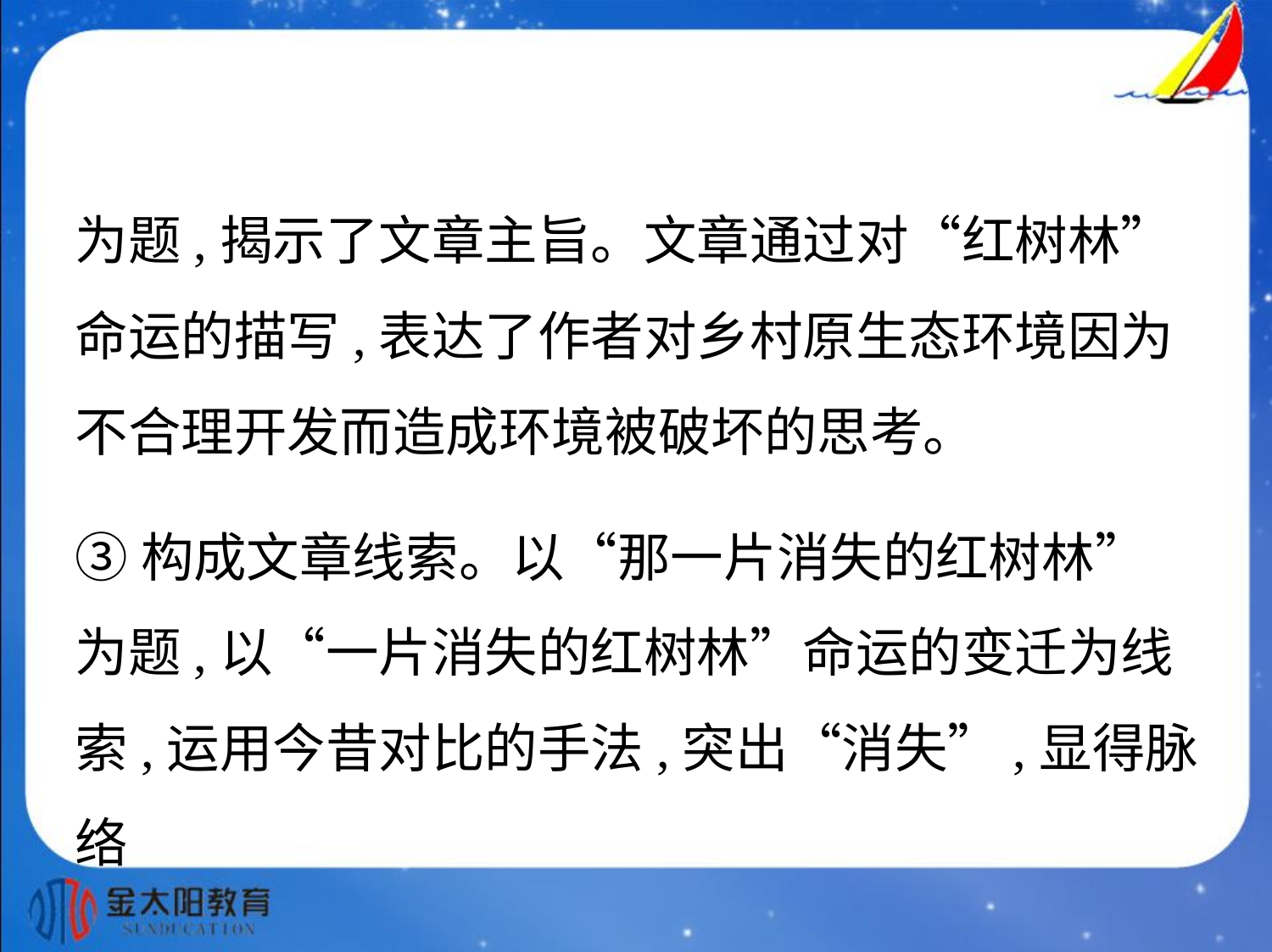

为题,揭示了文章主旨。文章通过对“红树林”
命运的描写,表达了作者对乡村原生态环境因为
不合理开发而造成环境被破坏的思考。
③构成文章线索。以“那一片消失的红树林”
为题,以“一片消失的红树林”命运的变迁为线
索,运用今昔对比的手法,突出“消失”,显得脉络